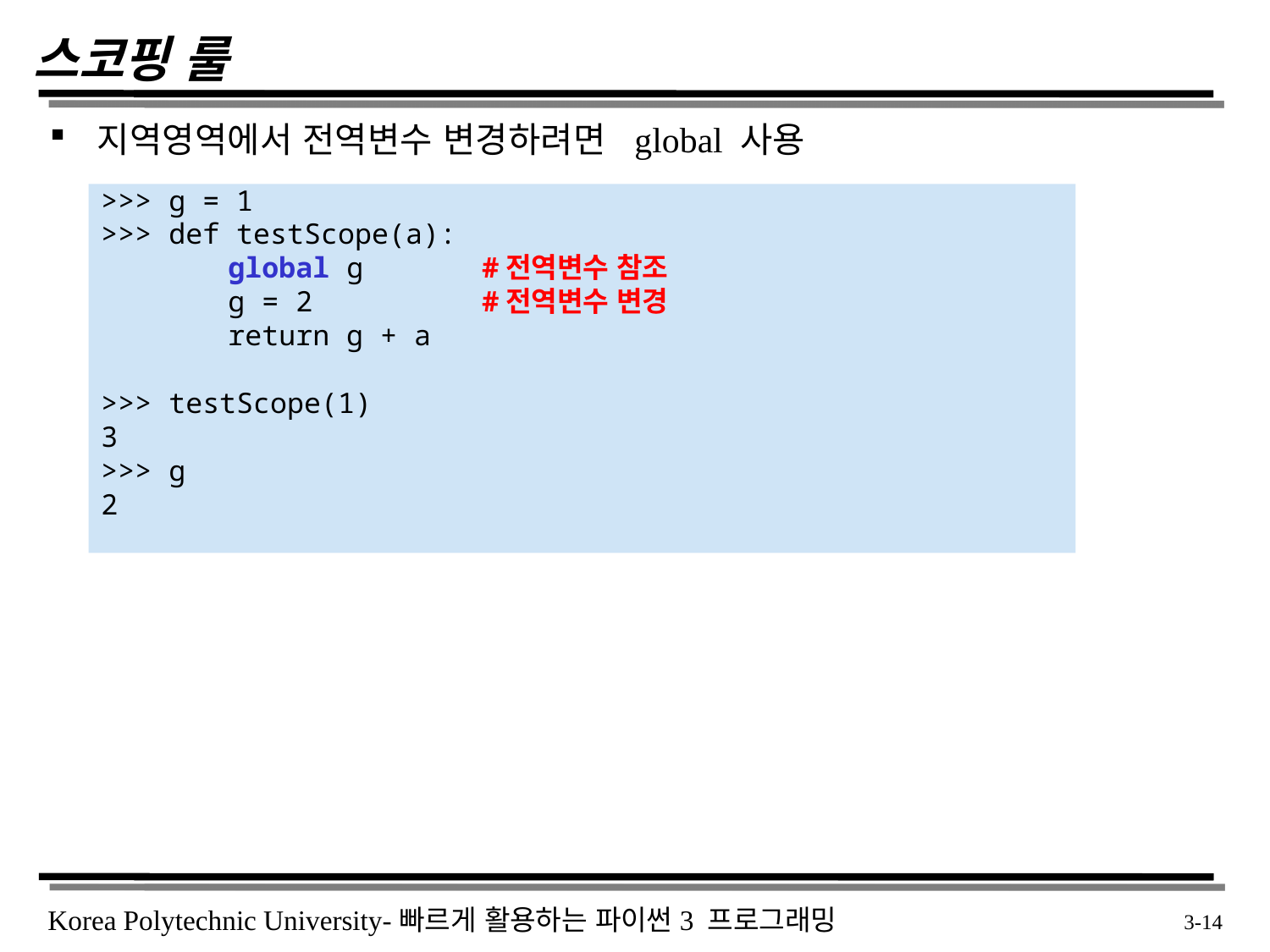

# 스코핑 룰
지역영역에서 전역변수 변경하려면  global 사용

>>> g = 1
>>> def testScope(a):
	global g 	#전역변수 참조
	g = 2 		#전역변수 변경
	return g + a

>>> testScope(1)
3
>>> g
2

 3-14